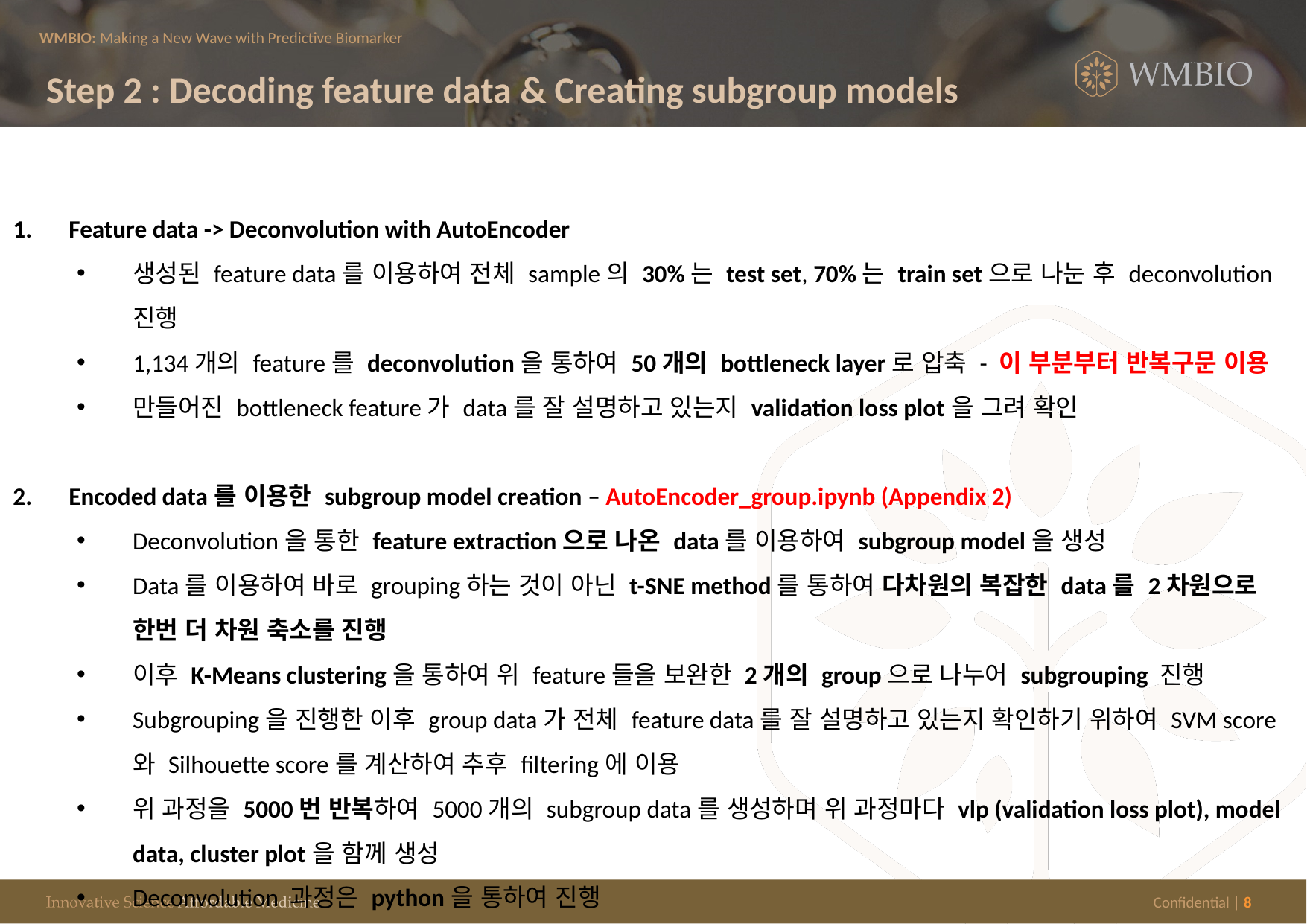

Step 2 : Decoding feature data & Creating subgroup models
Feature data -> Deconvolution with AutoEncoder
생성된 feature data를 이용하여 전체 sample의 30%는 test set, 70%는 train set으로 나눈 후 deconvolution 진행
1,134개의 feature를 deconvolution을 통하여 50개의 bottleneck layer로 압축 - 이 부분부터 반복구문 이용
만들어진 bottleneck feature가 data를 잘 설명하고 있는지 validation loss plot을 그려 확인

Encoded data를 이용한 subgroup model creation – AutoEncoder_group.ipynb (Appendix 2)
Deconvolution을 통한 feature extraction으로 나온 data를 이용하여 subgroup model을 생성
Data를 이용하여 바로 grouping하는 것이 아닌 t-SNE method를 통하여 다차원의 복잡한 data를 2차원으로 한번 더 차원 축소를 진행
이후 K-Means clustering을 통하여 위 feature들을 보완한 2개의 group으로 나누어 subgrouping 진행
Subgrouping을 진행한 이후 group data가 전체 feature data를 잘 설명하고 있는지 확인하기 위하여 SVM score와 Silhouette score를 계산하여 추후 filtering에 이용
위 과정을 5000번 반복하여 5000개의 subgroup data를 생성하며 위 과정마다 vlp (validation loss plot), model data, cluster plot을 함께 생성
Deconvolution 과정은 python을 통하여 진행